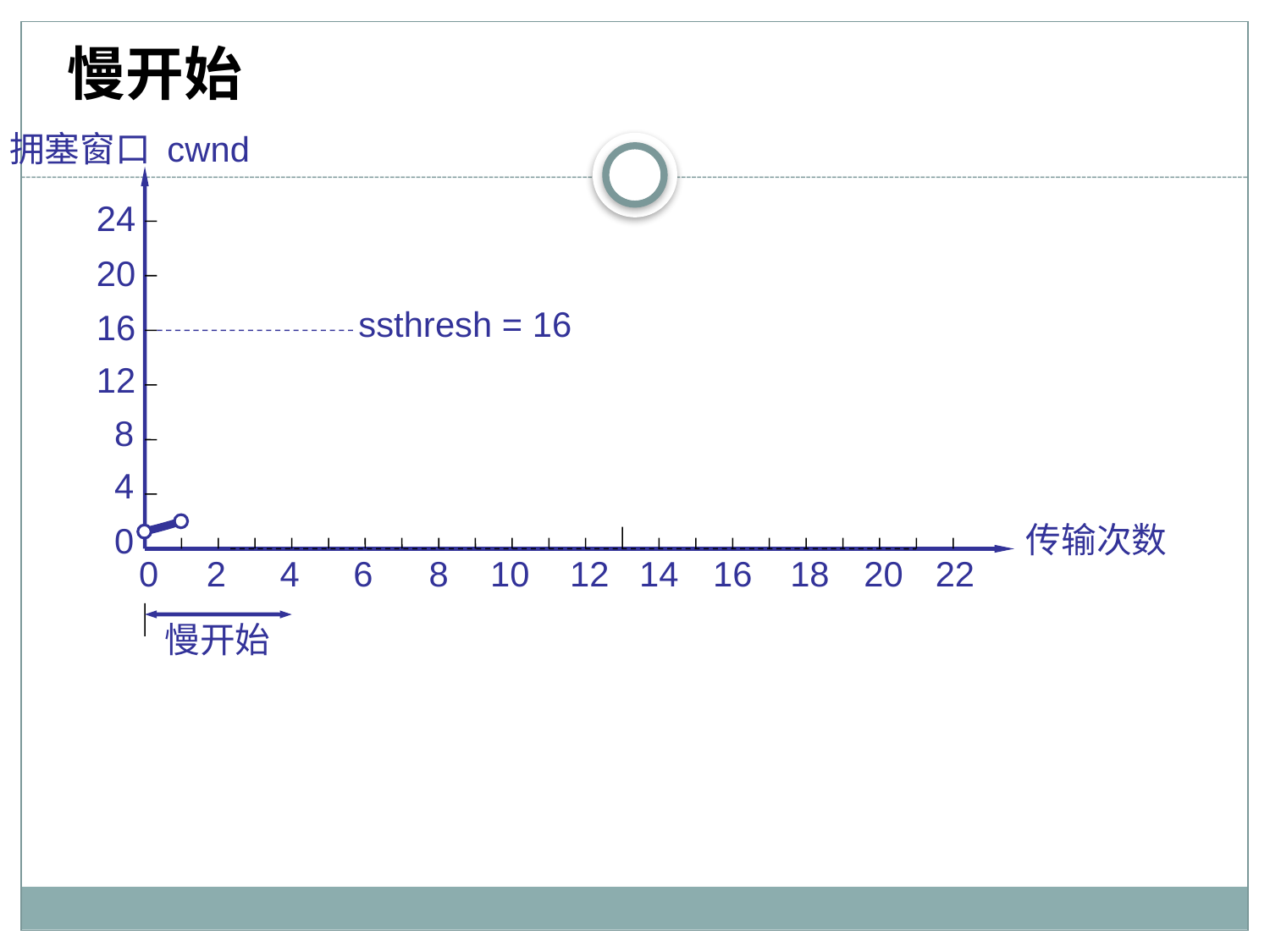

# 慢开始
拥塞窗口 cwnd

24

20

ssthresh = 16
16

12

8

4

传输次数
0

0
2
4
6
8
10
12
14
16
18
20
22

慢开始